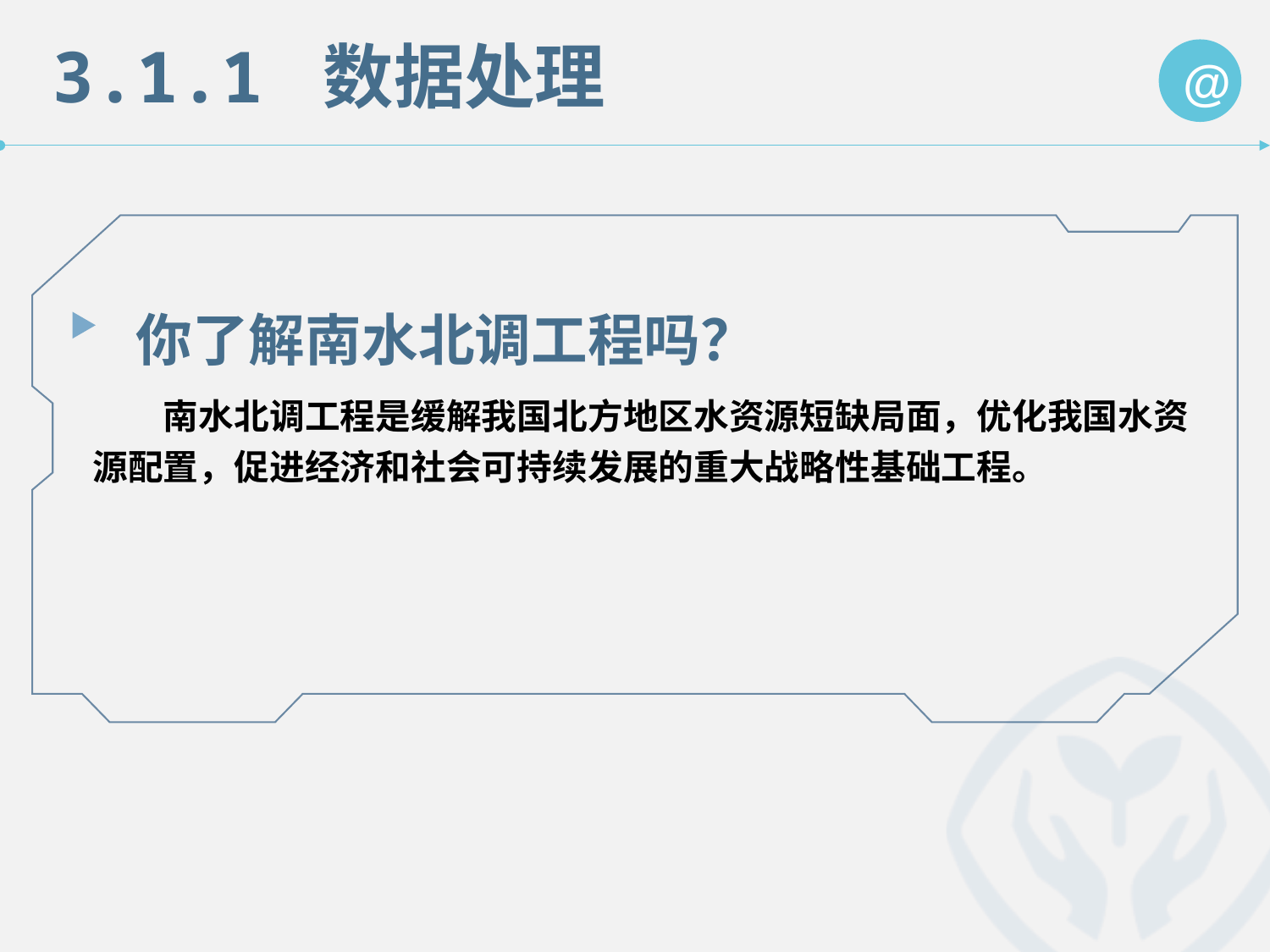

3.1.1 数据处理
@

你了解南水北调工程吗？

　　南水北调工程是缓解我国北方地区水资源短缺局面，优化我国水资源配置，促进经济和社会可持续发展的重大战略性基础工程。